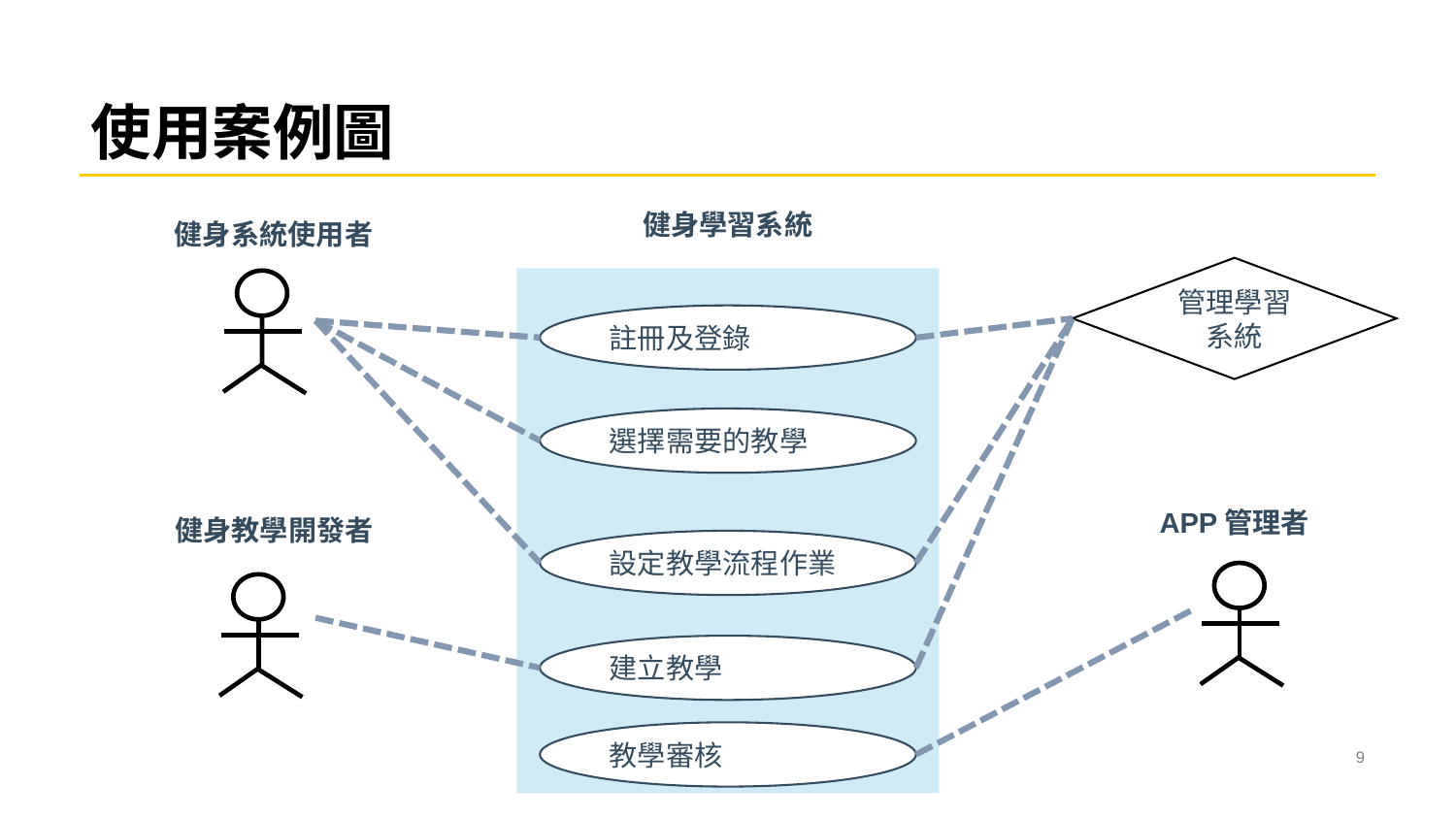

# 使用案例圖
健身學習系統
健身系統使用者
管理學習系統

選擇需要的教學
APP管理者
健身教學開發者
設定教學流程作業
建立教學
教學審核

註冊及登錄

9